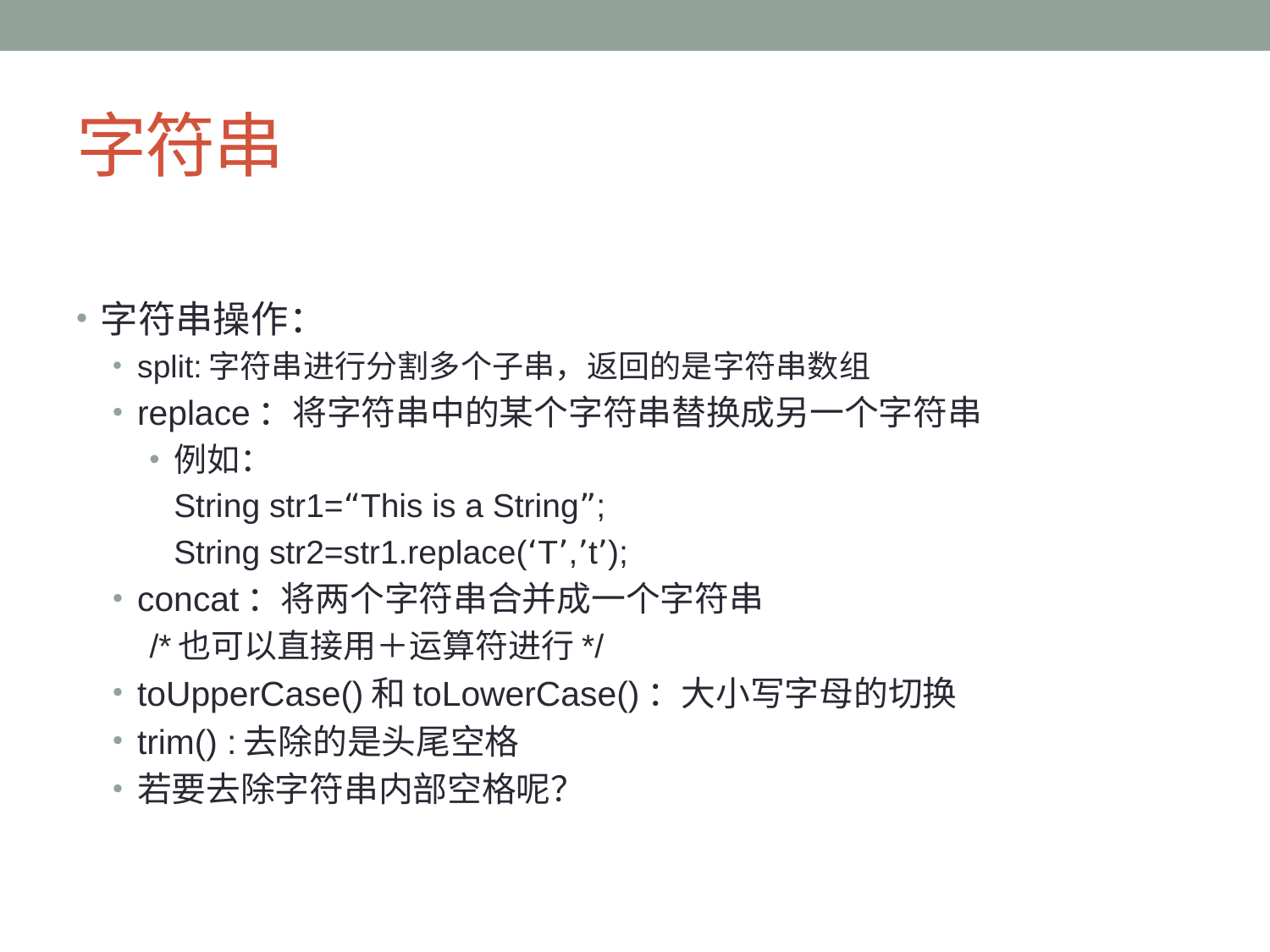

# 字符串
字符串操作：
split:字符串进行分割多个子串，返回的是字符串数组
replace：将字符串中的某个字符串替换成另一个字符串
例如：
	String str1=“This is a String”;
	String str2=str1.replace(‘T’,’t’);
concat：将两个字符串合并成一个字符串
/*也可以直接用＋运算符进行*/
toUpperCase()和toLowerCase()：大小写字母的切换
trim() :去除的是头尾空格
若要去除字符串内部空格呢？